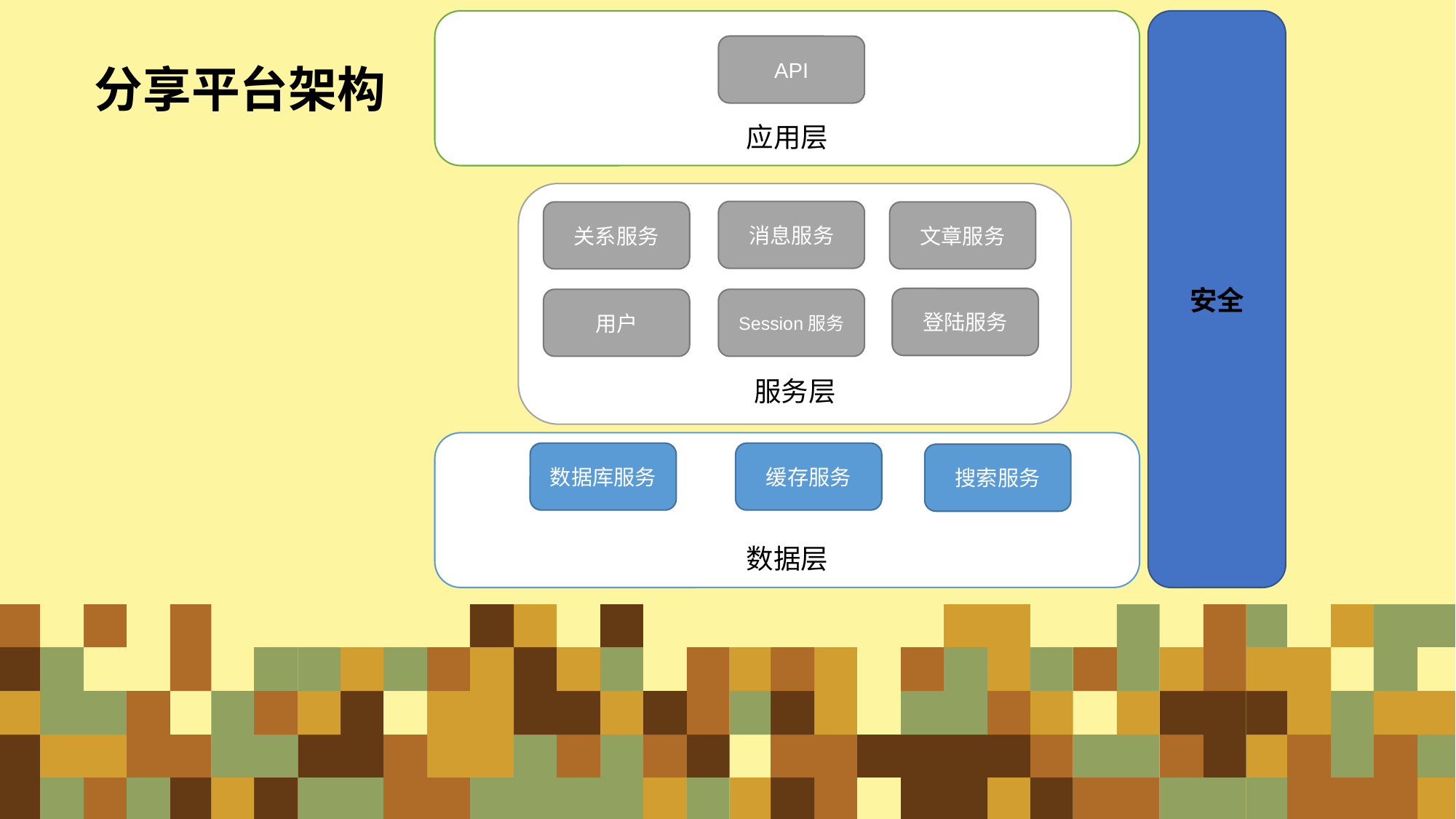

应用层
安全
API
分享平台架构
服务层
消息服务
关系服务
文章服务
登陆服务
用户
Session服务
数据层
数据库服务
缓存服务
搜索服务